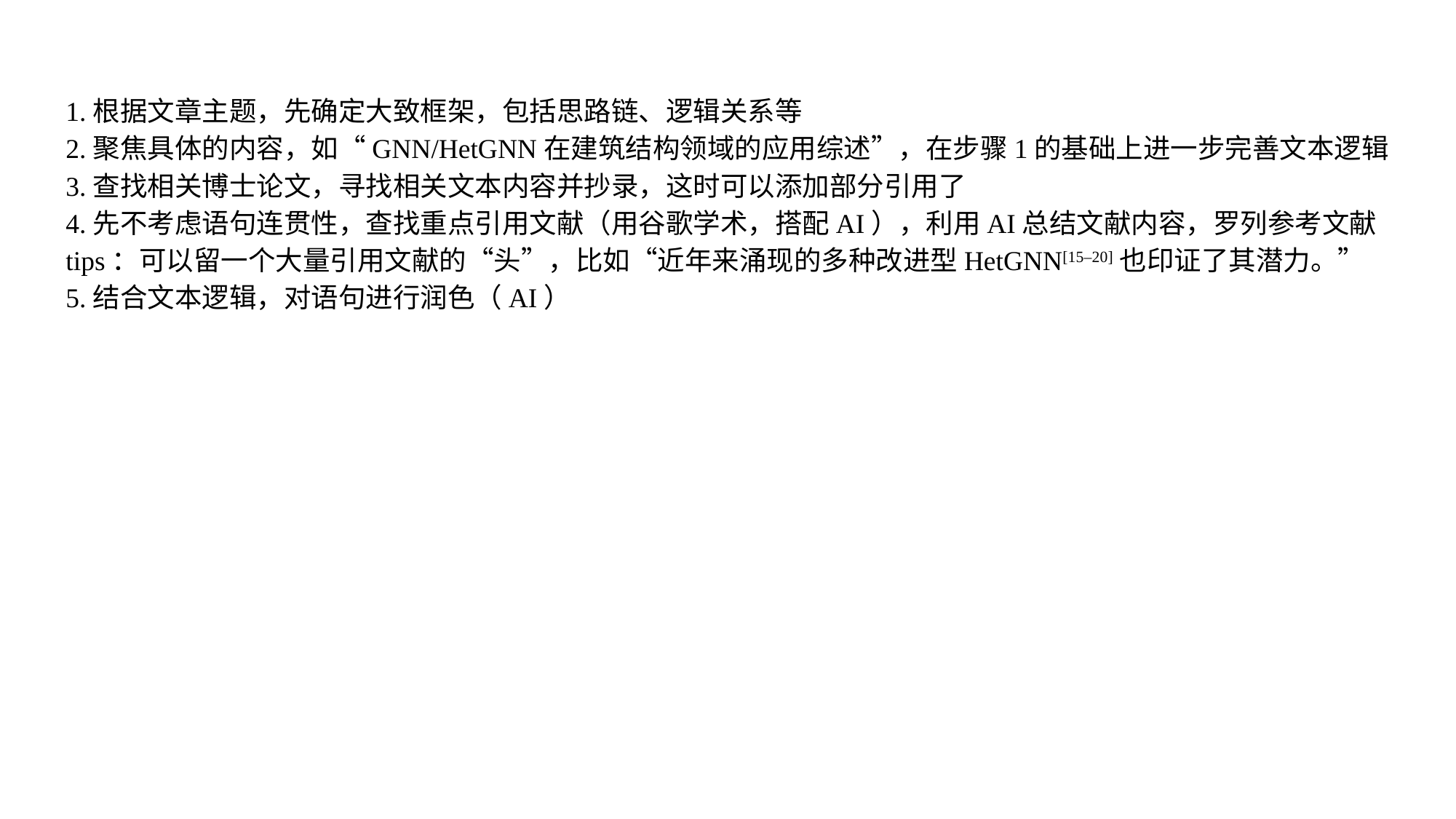

1.根据文章主题，先确定大致框架，包括思路链、逻辑关系等
2.聚焦具体的内容，如“GNN/HetGNN在建筑结构领域的应用综述”，在步骤1的基础上进一步完善文本逻辑
3.查找相关博士论文，寻找相关文本内容并抄录，这时可以添加部分引用了
4.先不考虑语句连贯性，查找重点引用文献（用谷歌学术，搭配AI），利用AI总结文献内容，罗列参考文献
tips：可以留一个大量引用文献的“头”，比如“近年来涌现的多种改进型HetGNN[15–20]也印证了其潜力。”
5.结合文本逻辑，对语句进行润色（AI）